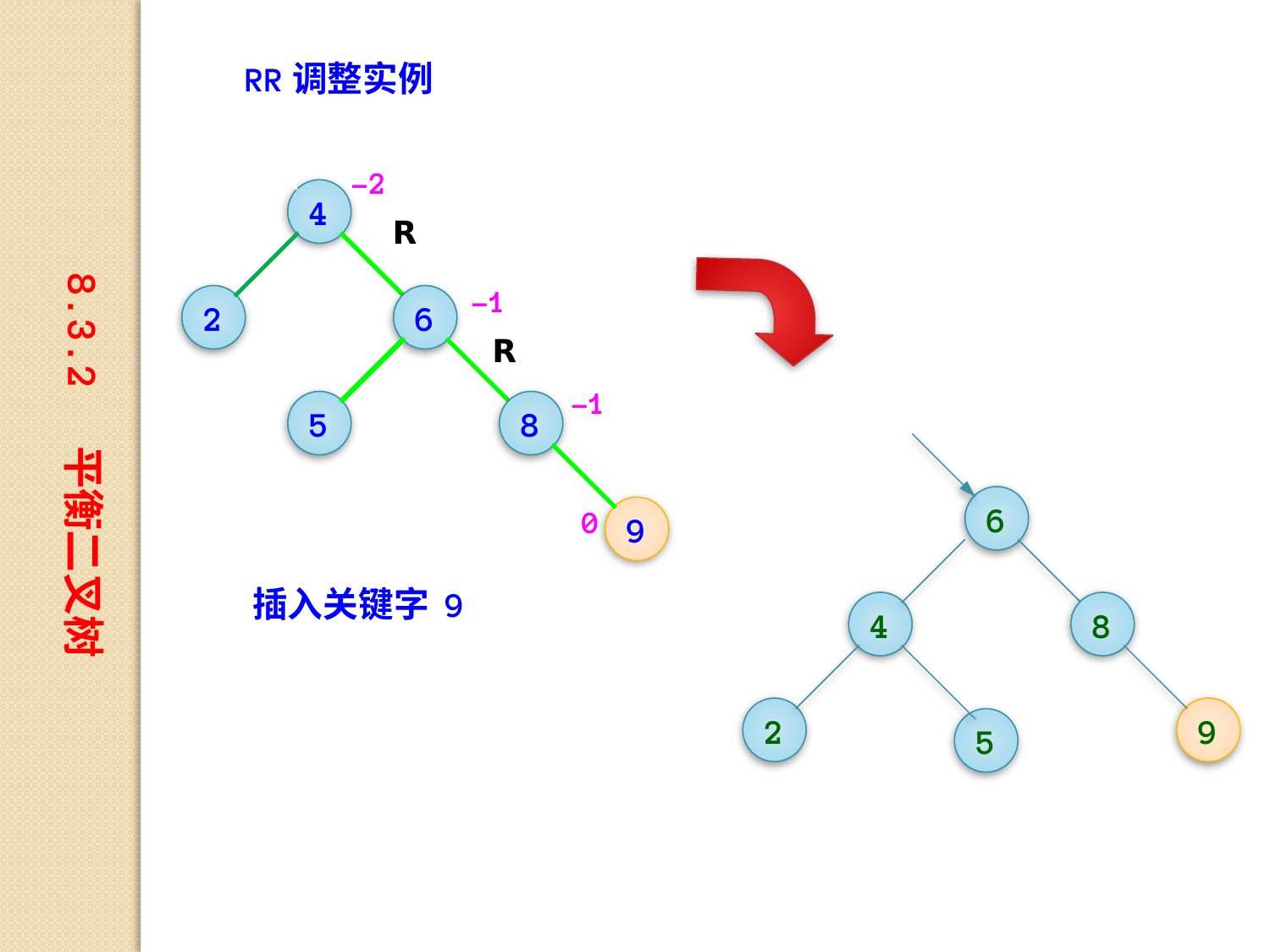

RR调整实例

-2
4
R

8.3.2  平衡二叉树
-1
2
6
R

-1
5
8

6

8

9

4

2

5

0
9
插入关键字 9